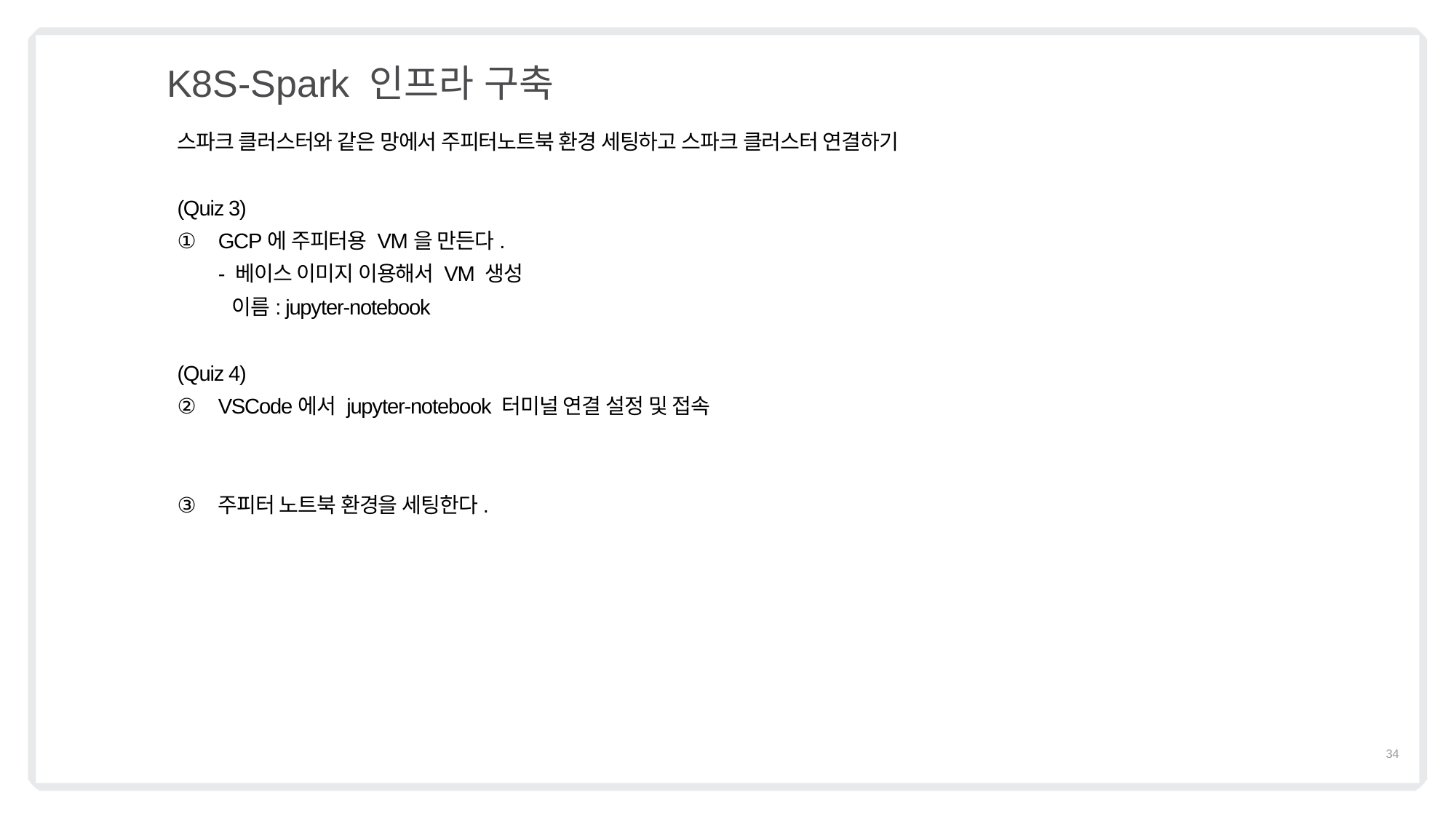

K8S-Spark 인프라 구축
스파크 클러스터와 같은 망에서 주피터노트북 환경 세팅하고 스파크 클러스터 연결하기

(Quiz 3)
GCP에 주피터용 VM을 만든다.
- 베이스 이미지 이용해서 VM 생성
이름: jupyter-notebook

(Quiz 4)
VSCode에서 jupyter-notebook 터미널 연결 설정 및 접속

주피터 노트북 환경을 세팅한다.